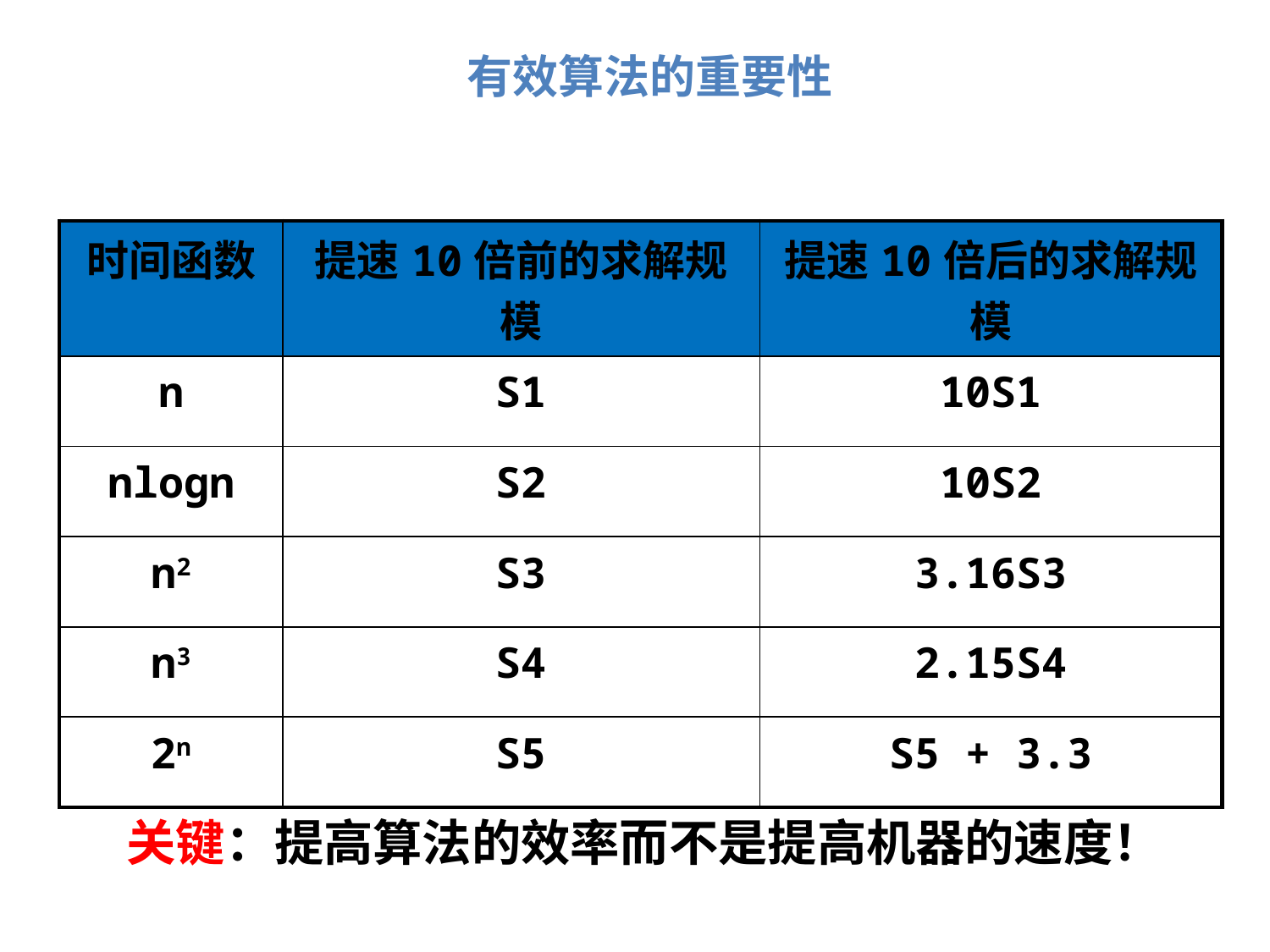

# 有效算法的重要性
| 时间函数 | 提速10倍前的求解规模 | 提速10倍后的求解规模 |
| --- | --- | --- |
| n | S1 | 10S1 |
| nlogn | S2 | 10S2 |
| n2 | S3 | 3.16S3 |
| n3 | S4 | 2.15S4 |
| 2n | S5 | S5 + 3.3 |
关键：提高算法的效率而不是提高机器的速度！